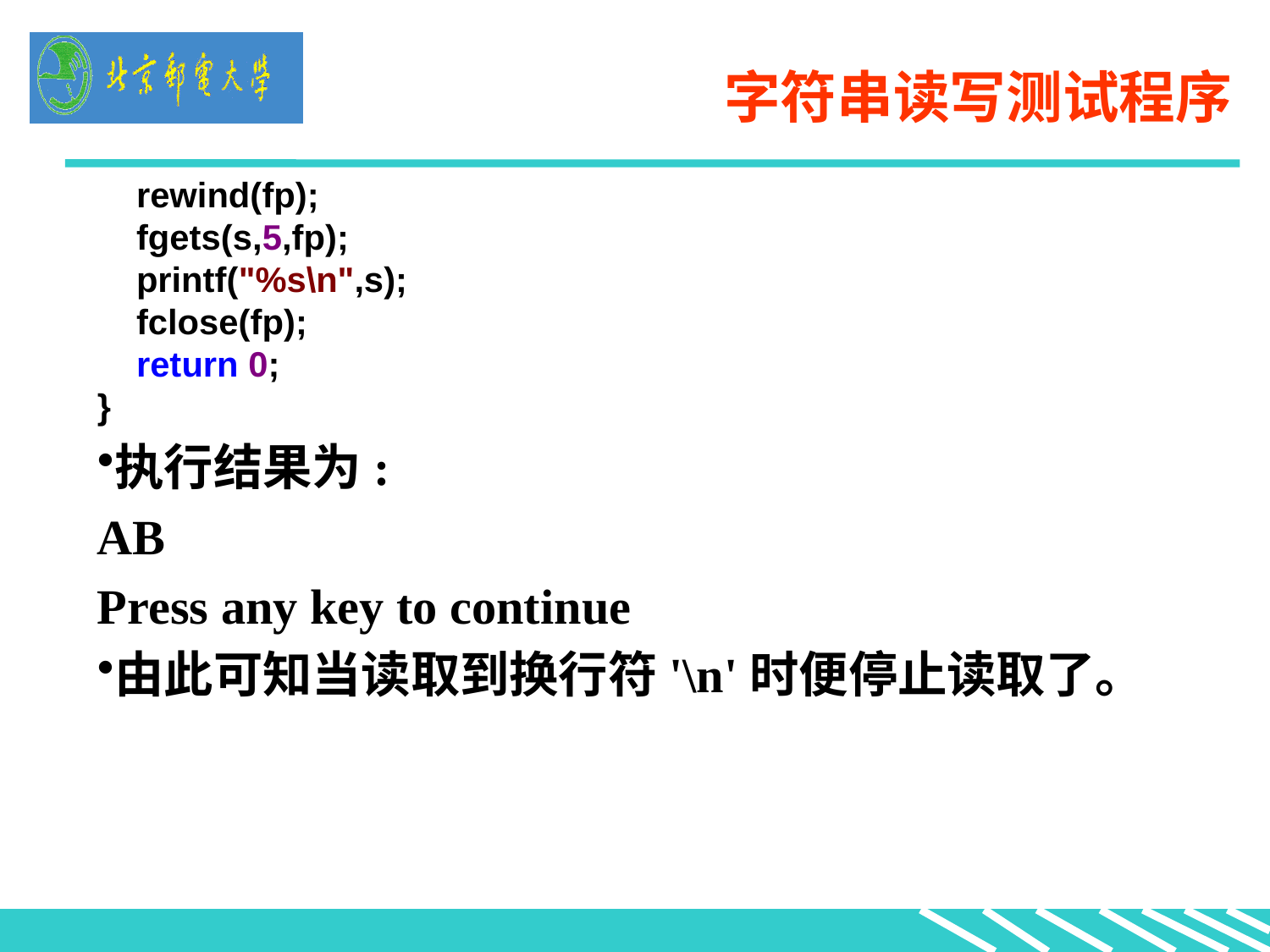

# 字符串读写测试程序
    rewind(fp);
    fgets(s,5,fp);
    printf("%s\n",s);
    fclose(fp);
    return 0;
}
执行结果为:
AB
Press any key to continue
由此可知当读取到换行符'\n'时便停止读取了。
24